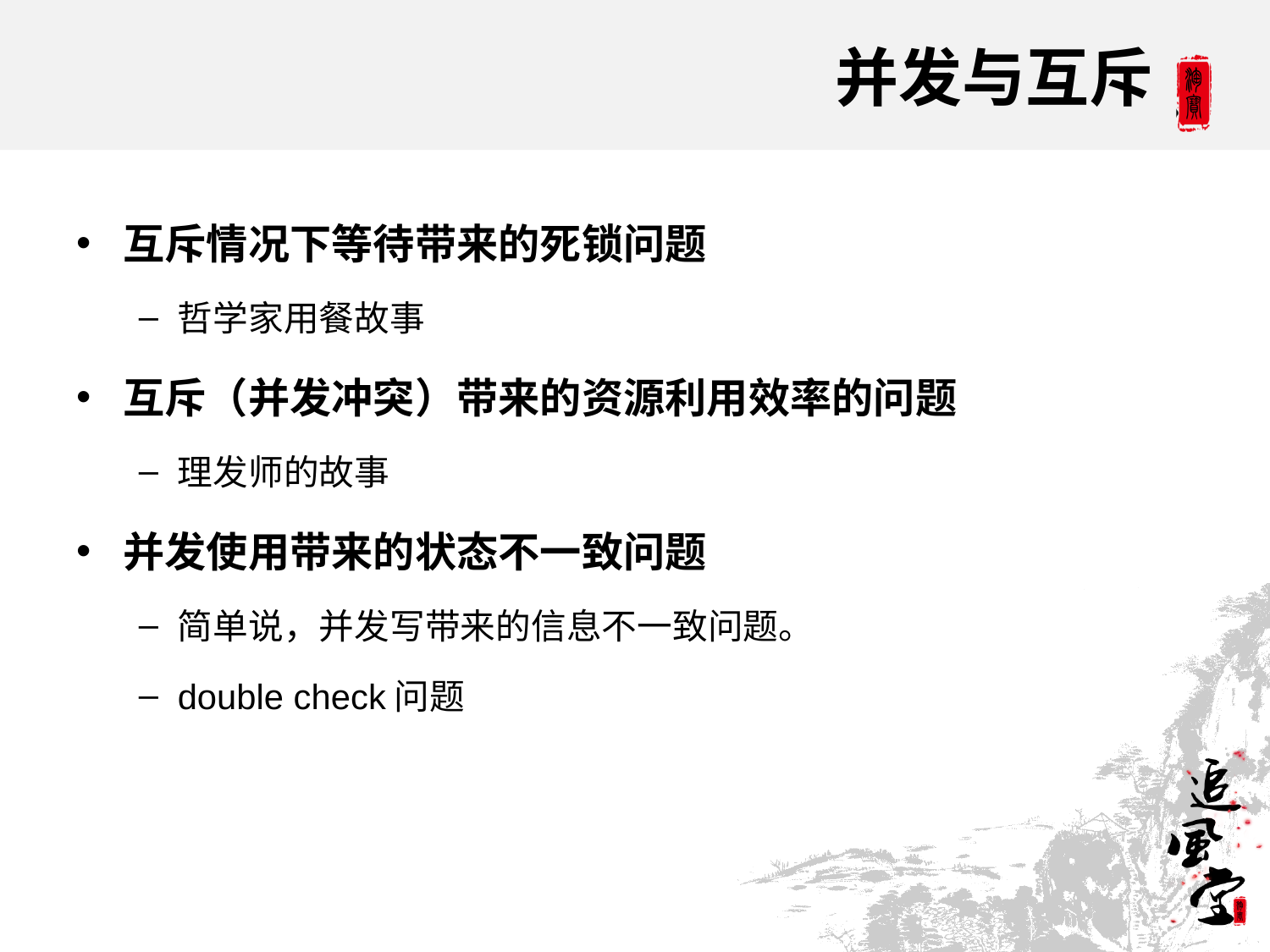

# 并发与互斥
互斥情况下等待带来的死锁问题
哲学家用餐故事
互斥（并发冲突）带来的资源利用效率的问题
理发师的故事
并发使用带来的状态不一致问题
简单说，并发写带来的信息不一致问题。
double check问题